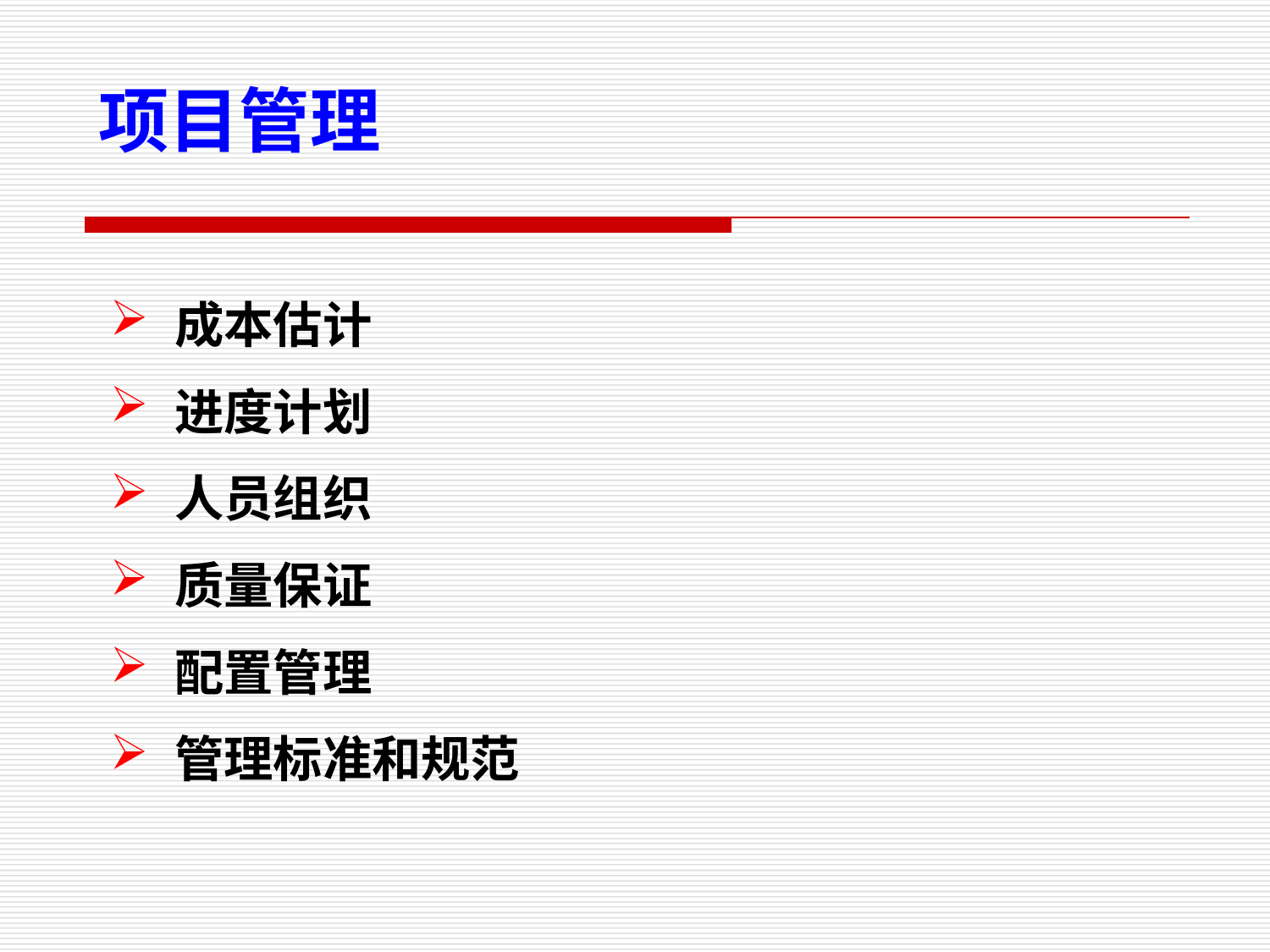

项目管理
成本估计
进度计划
人员组织
质量保证
配置管理
管理标准和规范